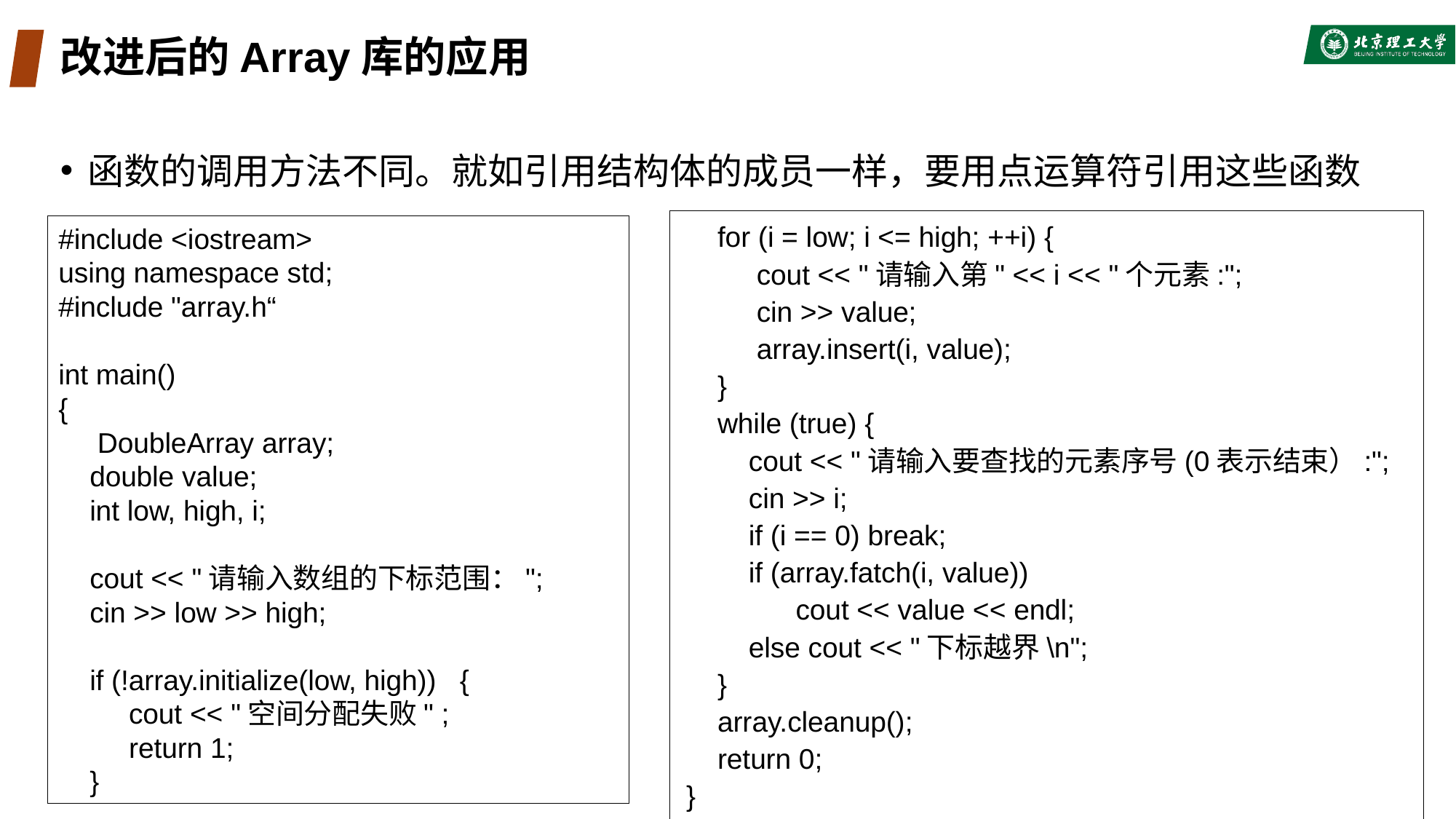

# 改进后的Array库的应用
函数的调用方法不同。就如引用结构体的成员一样，要用点运算符引用这些函数
    for (i = low; i <= high; ++i) {
         cout << "请输入第" << i << "个元素:";
         cin >> value;
         array.insert(i, value);
    }
    while (true) {
        cout << "请输入要查找的元素序号(0表示结束）:";
        cin >> i;
        if (i == 0) break;
        if (array.fatch(i, value))
              cout << value << endl;
        else cout << "下标越界\n";
    }
    array.cleanup();
    return 0;
}
#include <iostream>
using namespace std;
#include "array.h“

int main()
{
     DoubleArray array;
    double value;
    int low, high, i;

    cout << "请输入数组的下标范围：";
    cin >> low >> high;

    if (!array.initialize(low, high))   {
         cout << "空间分配失败" ;
         return 1;
    }